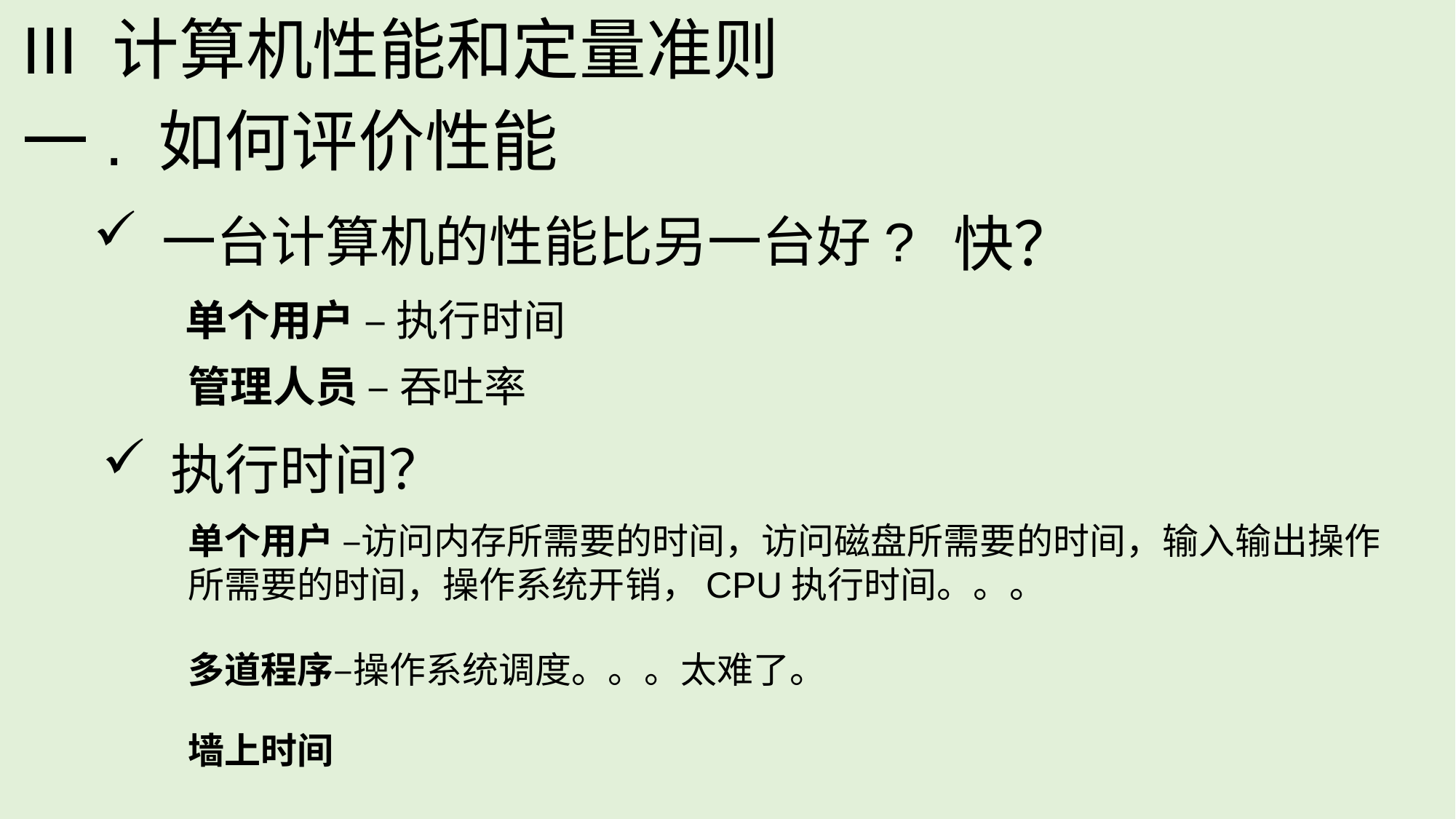

# III 计算机性能和定量准则
一. 如何评价性能
快？
一台计算机的性能比另一台好?
单个用户 – 执行时间
管理人员 – 吞吐率
执行时间？
单个用户 –访问内存所需要的时间，访问磁盘所需要的时间，输入输出操作所需要的时间，操作系统开销，CPU执行时间。。。
多道程序–操作系统调度。。。太难了。
墙上时间